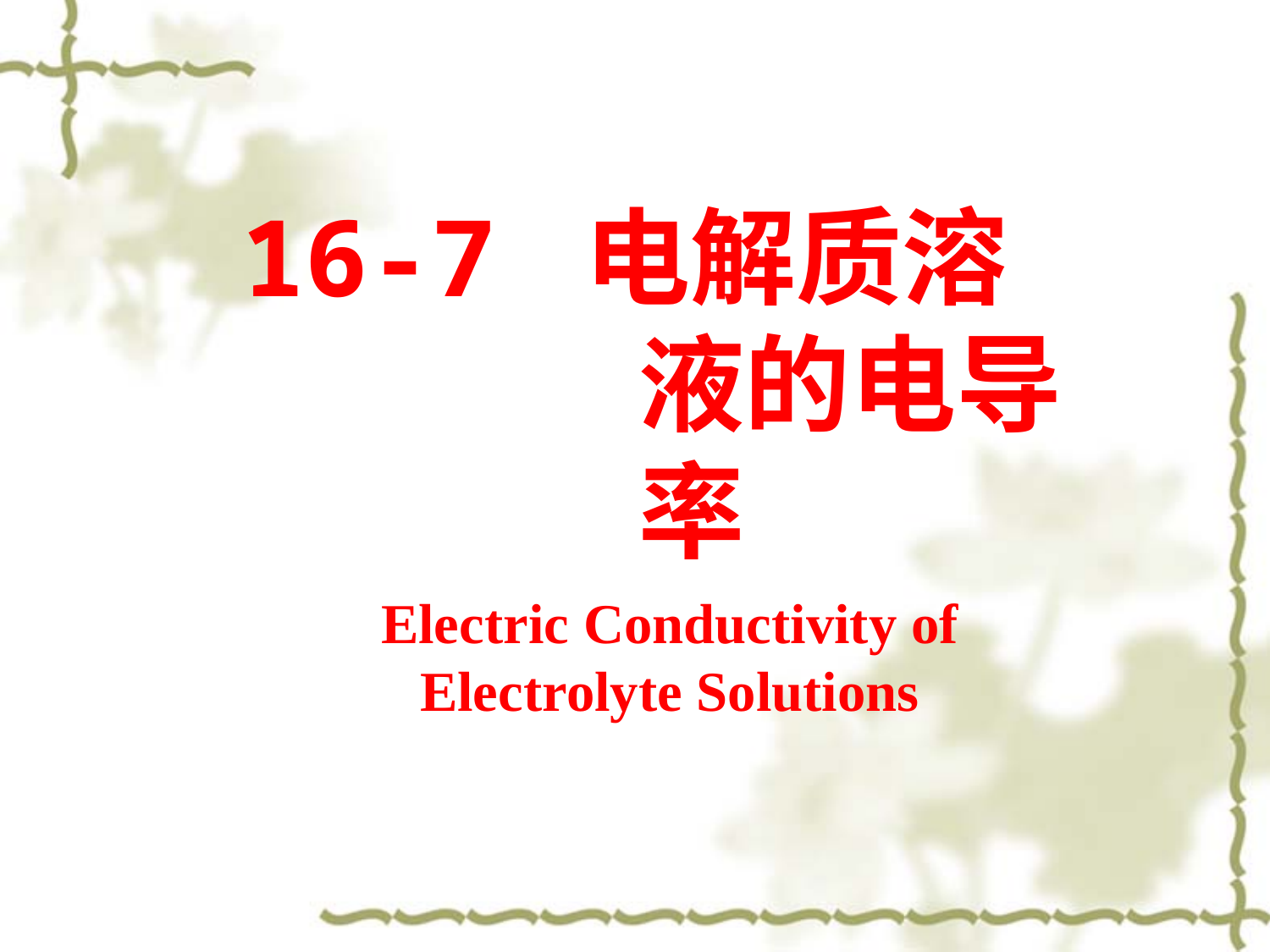

16-7 电解质溶液的电导率
Electric Conductivity of Electrolyte Solutions